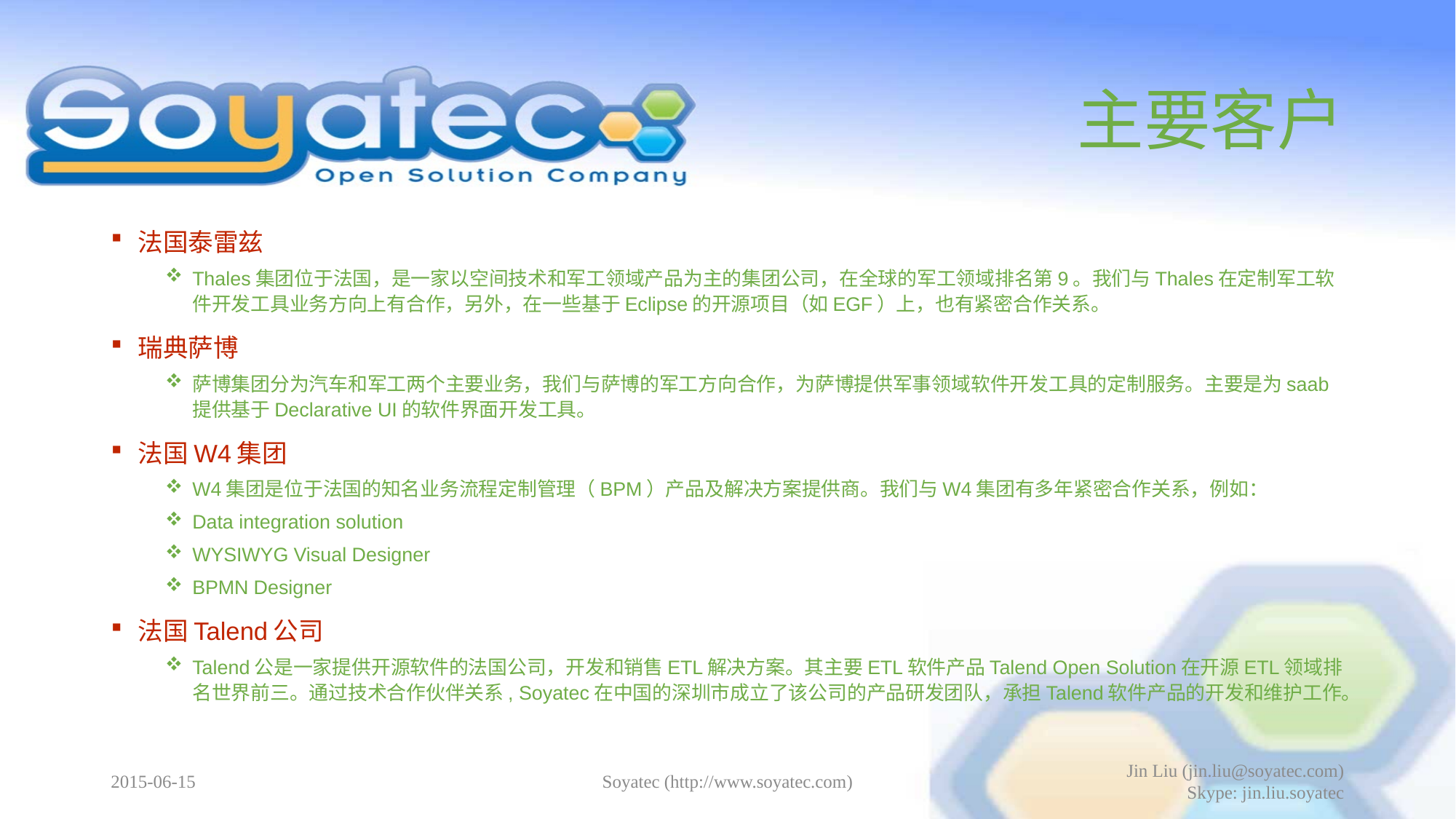

# 主要客户
法国泰雷兹
Thales集团位于法国，是一家以空间技术和军工领域产品为主的集团公司，在全球的军工领域排名第9。我们与Thales在定制军工软件开发工具业务方向上有合作，另外，在一些基于Eclipse的开源项目（如EGF）上，也有紧密合作关系。
瑞典萨博
萨博集团分为汽车和军工两个主要业务，我们与萨博的军工方向合作，为萨博提供军事领域软件开发工具的定制服务。主要是为saab提供基于Declarative UI的软件界面开发工具。
法国W4集团
W4集团是位于法国的知名业务流程定制管理（BPM）产品及解决方案提供商。我们与W4集团有多年紧密合作关系，例如：
Data integration solution
WYSIWYG Visual Designer
BPMN Designer
法国Talend公司
Talend公是一家提供开源软件的法国公司，开发和销售ETL解决方案。其主要ETL软件产品Talend Open Solution在开源ETL领域排名世界前三。通过技术合作伙伴关系, Soyatec在中国的深圳市成立了该公司的产品研发团队，承担Talend软件产品的开发和维护工作。
2015-06-15
Soyatec (http://www.soyatec.com)
Jin Liu (jin.liu@soyatec.com)
Skype: jin.liu.soyatec